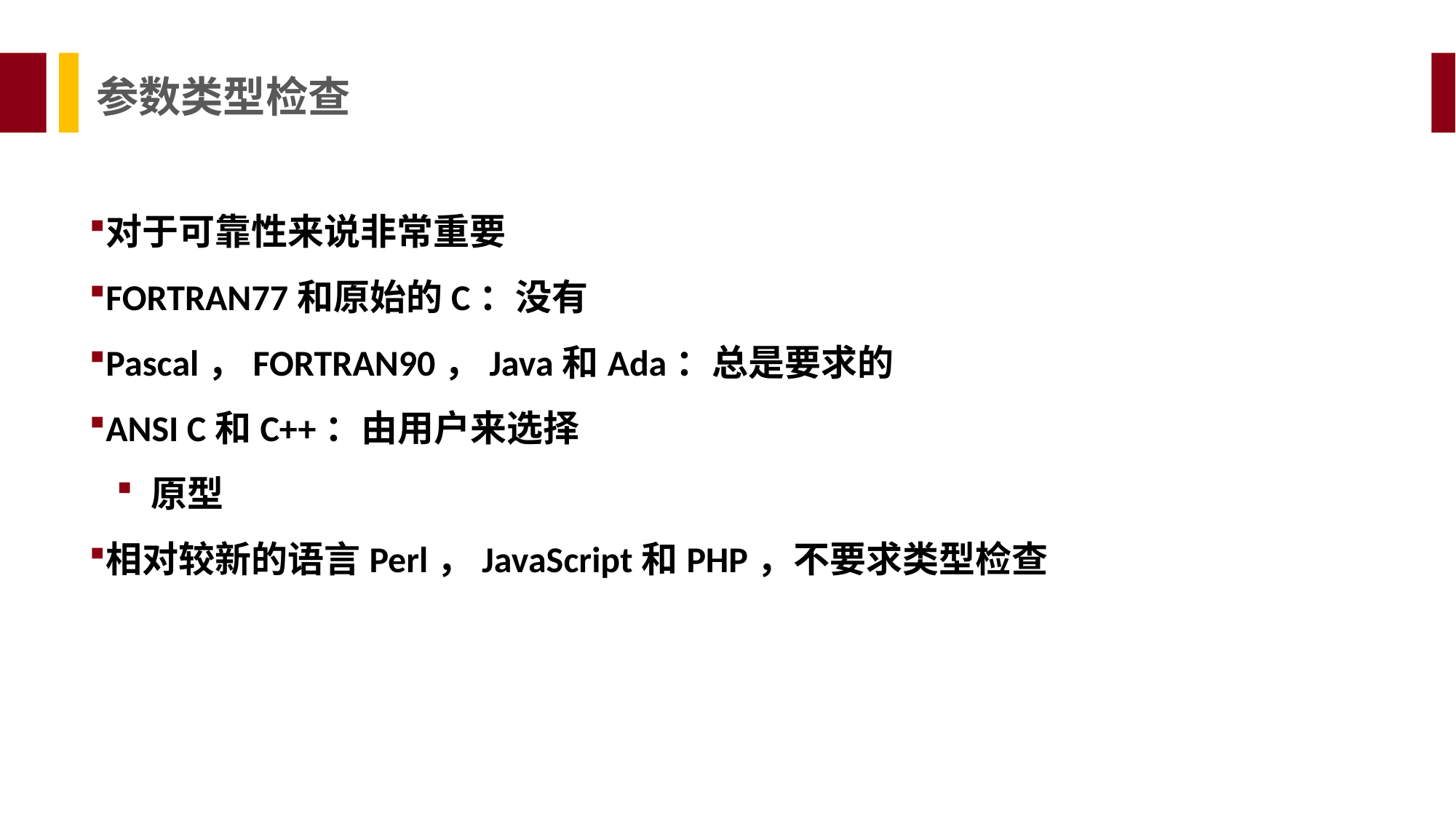

参数类型检查
对于可靠性来说非常重要
FORTRAN77和原始的C：没有
Pascal，FORTRAN90，Java和Ada：总是要求的
ANSI C和C++：由用户来选择
原型
相对较新的语言Perl，JavaScript和PHP，不要求类型检查